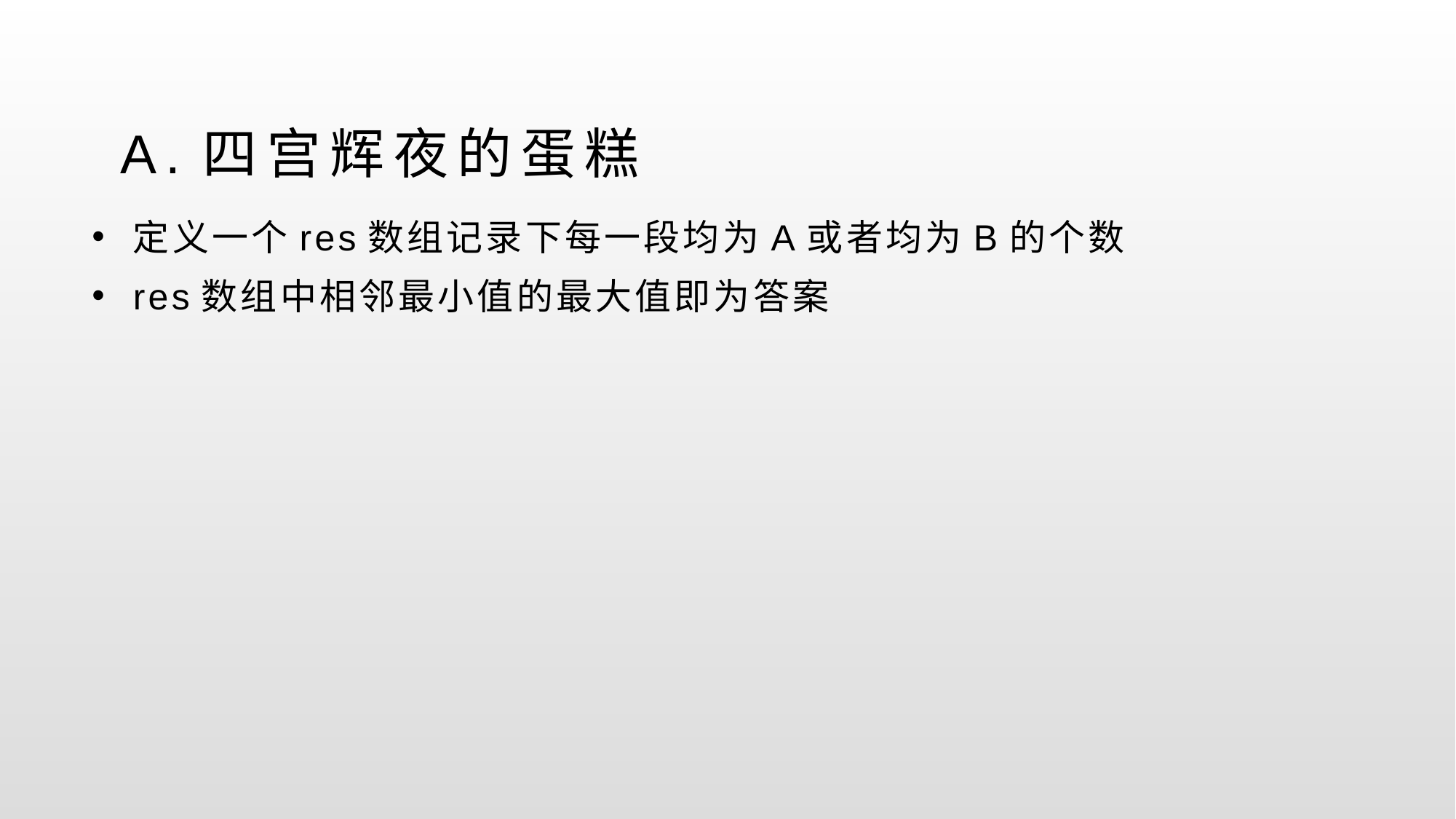

# A.四宫辉夜的蛋糕
定义一个res数组记录下每一段均为A或者均为B的个数
res数组中相邻最小值的最大值即为答案